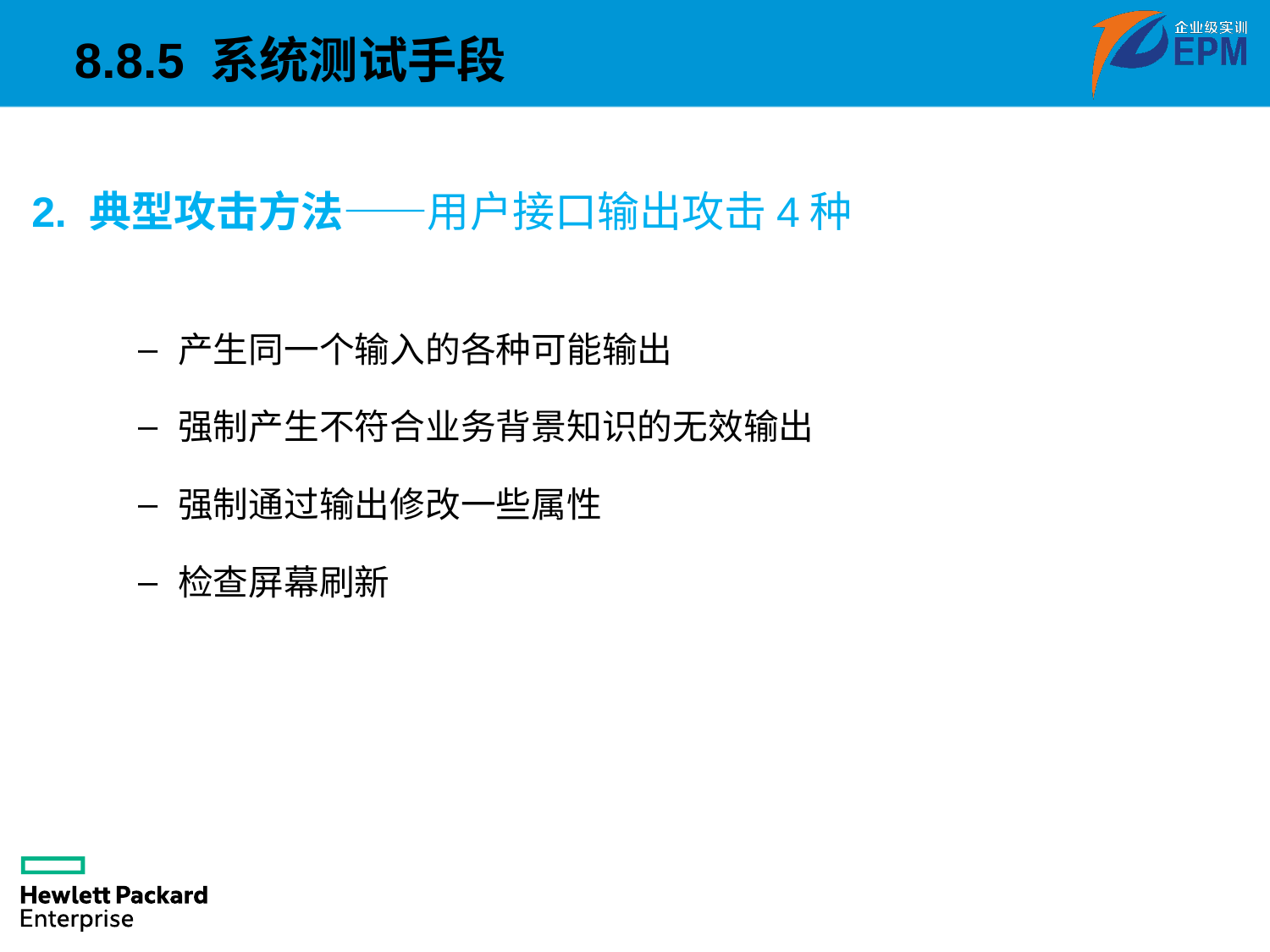

8.8.5 系统测试手段
2. 典型攻击方法——用户接口输出攻击4种
产生同一个输入的各种可能输出
强制产生不符合业务背景知识的无效输出
强制通过输出修改一些属性
检查屏幕刷新